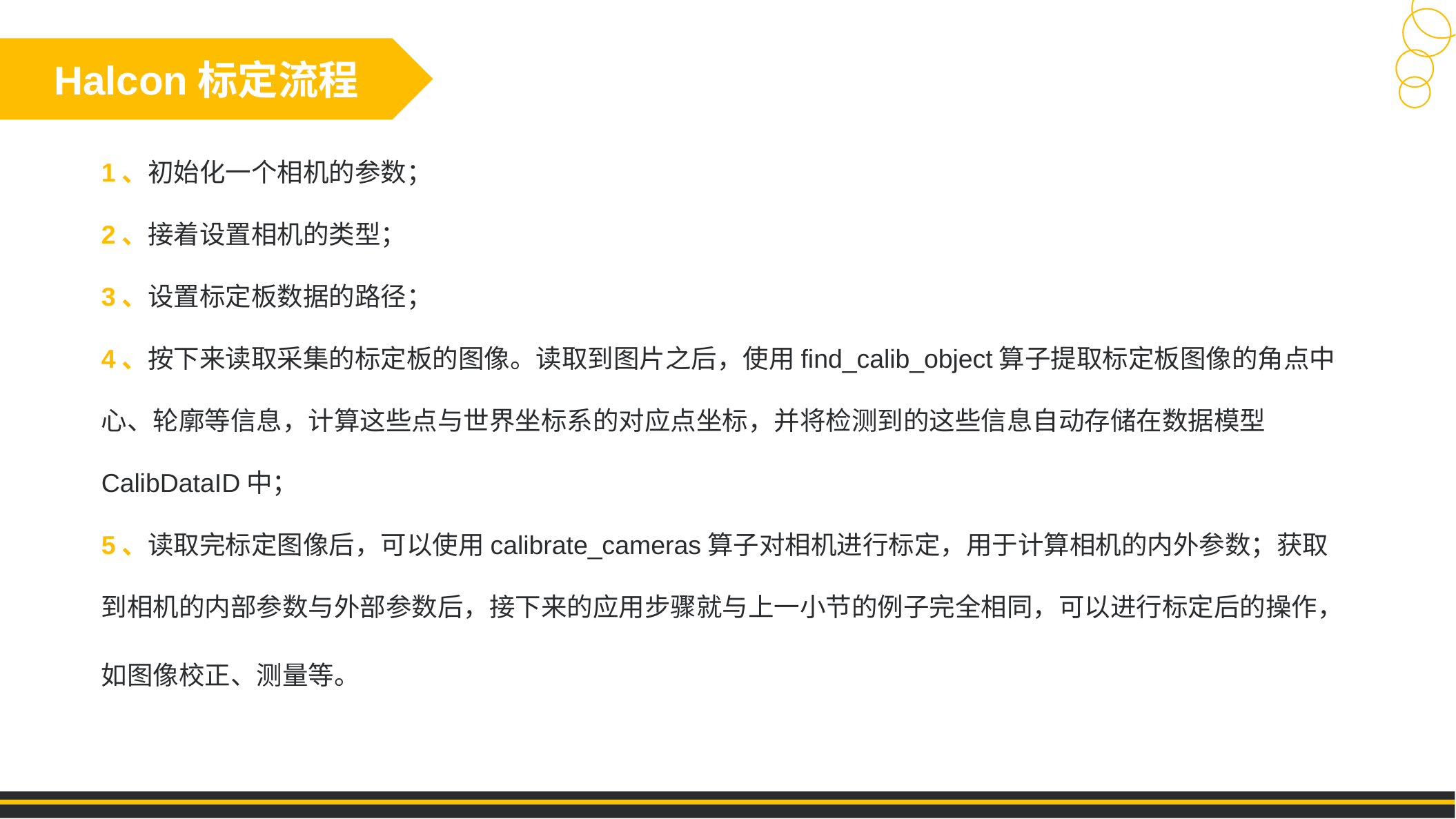

Halcon标定流程
1、初始化一个相机的参数；
2、接着设置相机的类型；
3、设置标定板数据的路径；
4、按下来读取采集的标定板的图像。读取到图片之后，使用find_calib_object算子提取标定板图像的角点中心、轮廓等信息，计算这些点与世界坐标系的对应点坐标，并将检测到的这些信息自动存储在数据模型CalibDataID中；
5、读取完标定图像后，可以使用calibrate_cameras算子对相机进行标定，用于计算相机的内外参数；获取到相机的内部参数与外部参数后，接下来的应用步骤就与上一小节的例子完全相同，可以进行标定后的操作，如图像校正、测量等。